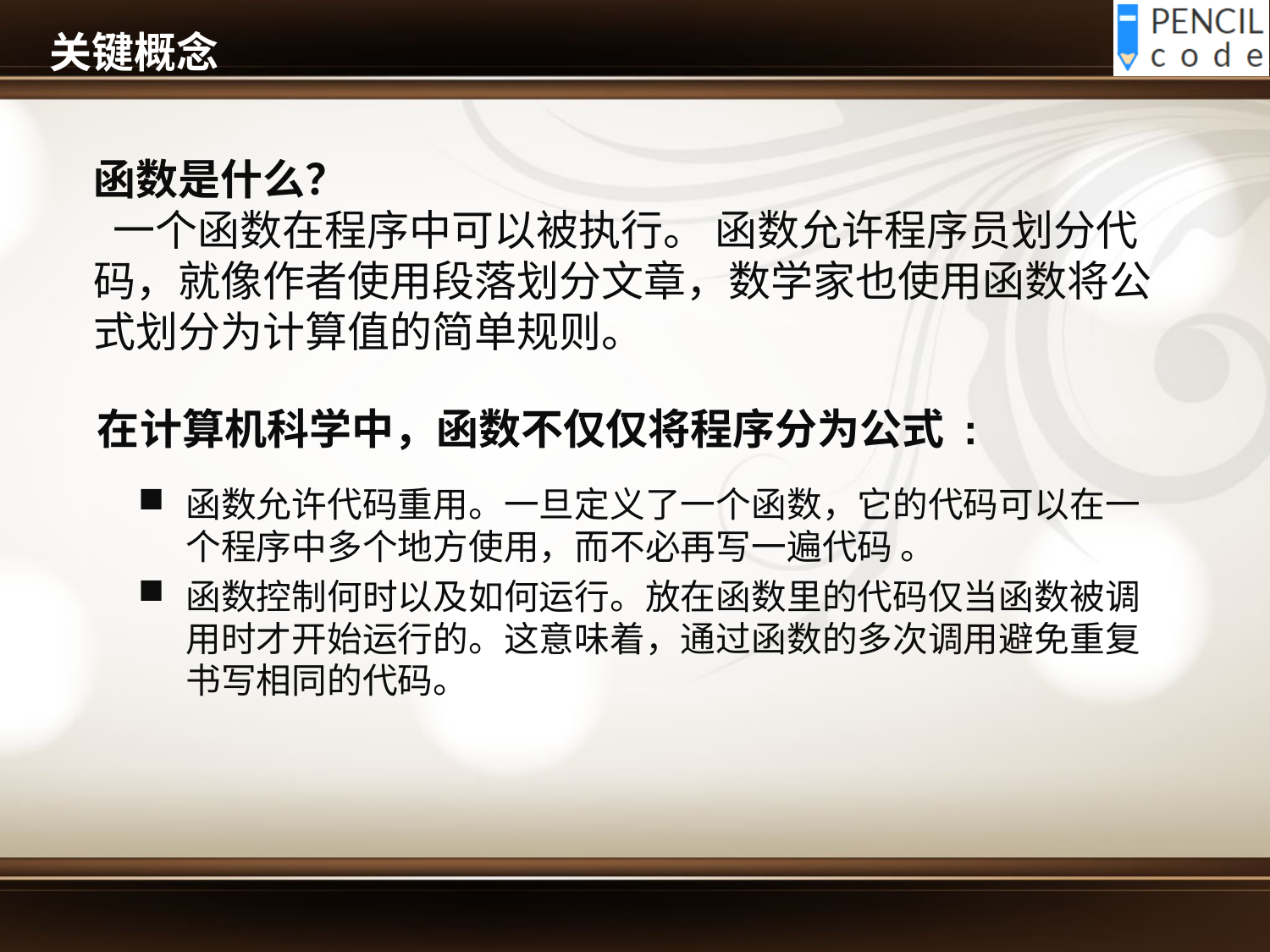

# 关键概念
函数是什么？
 一个函数在程序中可以被执行。 函数允许程序员划分代码，就像作者使用段落划分文章，数学家也使用函数将公式划分为计算值的简单规则。
在计算机科学中，函数不仅仅将程序分为公式 :
函数允许代码重用。一旦定义了一个函数，它的代码可以在一个程序中多个地方使用，而不必再写一遍代码 。
函数控制何时以及如何运行。放在函数里的代码仅当函数被调用时才开始运行的。这意味着，通过函数的多次调用避免重复书写相同的代码。